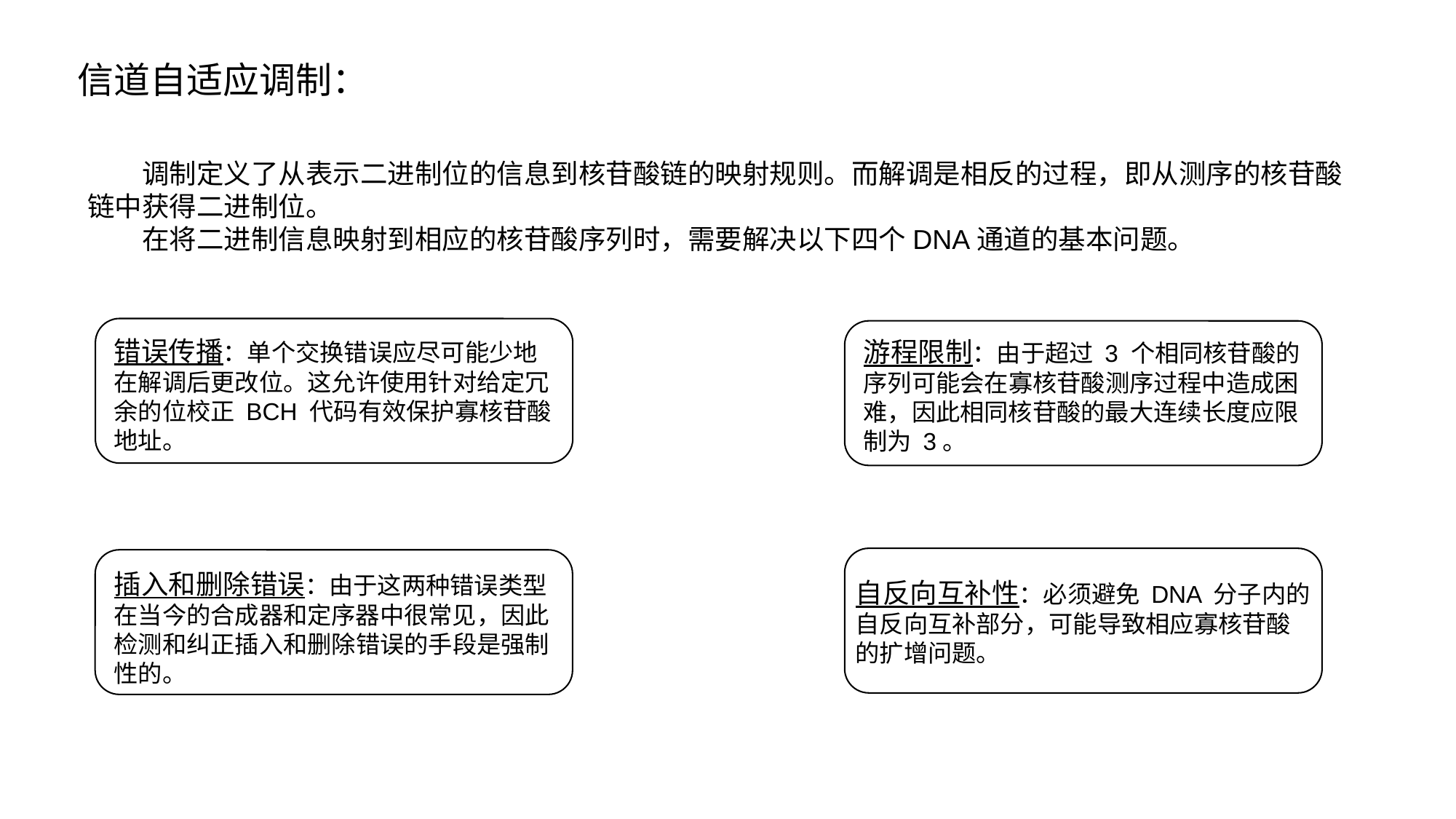

信道自适应调制：
调制定义了从表示二进制位的信息到核苷酸链的映射规则。而解调是相反的过程，即从测序的核苷酸链中获得二进制位。
在将二进制信息映射到相应的核苷酸序列时，需要解决以下四个DNA通道的基本问题。

错误传播：单个交换错误应尽可能少地在解调后更改位。这允许使用针对给定冗余的位校正 BCH 代码有效保护寡核苷酸地址。
游程限制：由于超过 3 个相同核苷酸的序列可能会在寡核苷酸测序过程中造成困难，因此相同核苷酸的最大连续长度应限制为 3。

插入和删除错误：由于这两种错误类型在当今的合成器和定序器中很常见，因此检测和纠正插入和删除错误的手段是强制性的。
自反向互补性：必须避免 DNA 分子内的自反向互补部分，可能导致相应寡核苷酸的扩增问题。